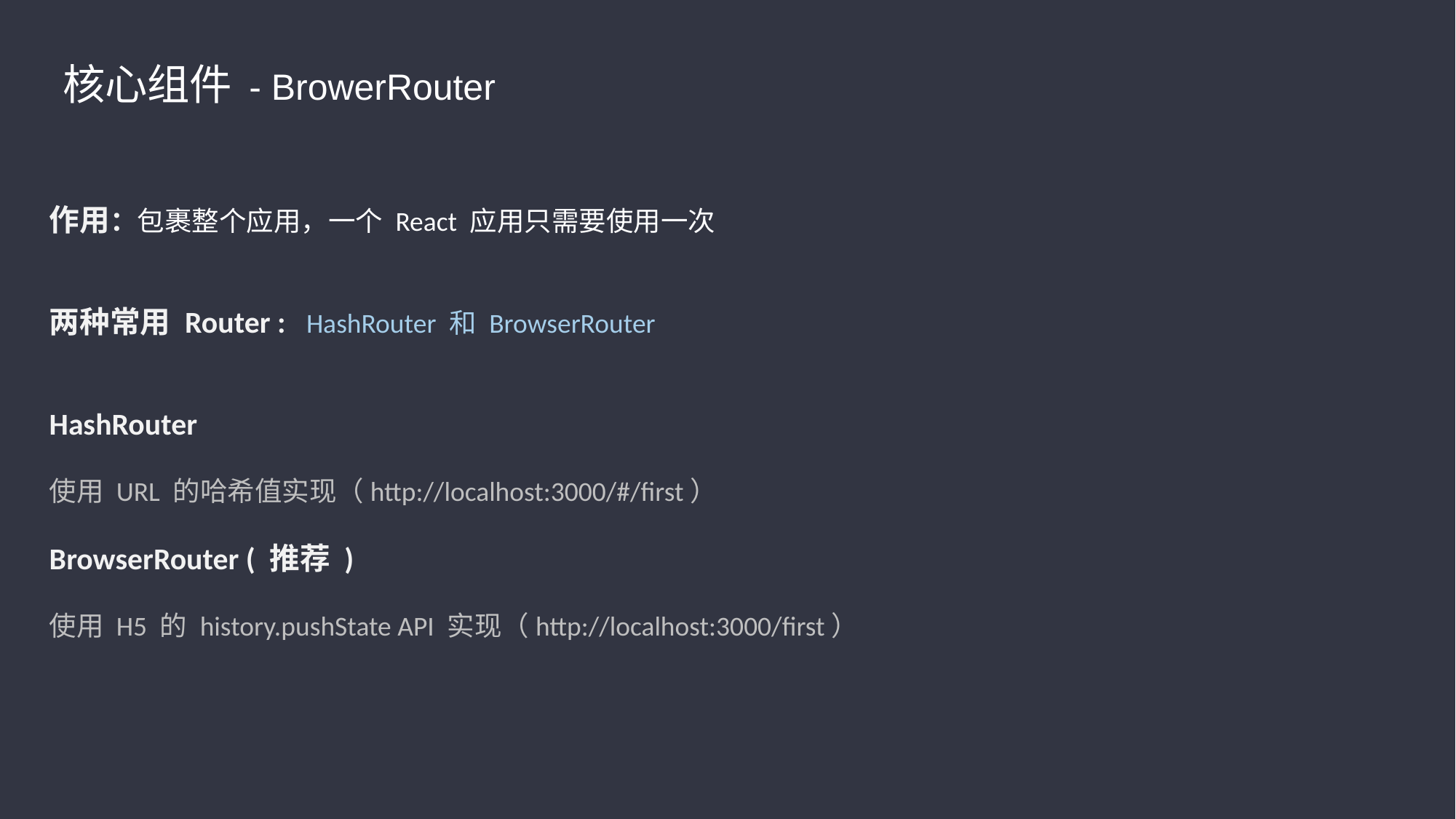

核心组件 - BrowerRouter
作用：包裹整个应用，一个 React 应用只需要使用一次

两种常用 Router :   HashRouter 和 BrowserRouter

HashRouter

使用 URL 的哈希值实现（http://localhost:3000/#/first）

BrowserRouter ( 推荐 )

使用 H5 的 history.pushState API 实现（http://localhost:3000/first）